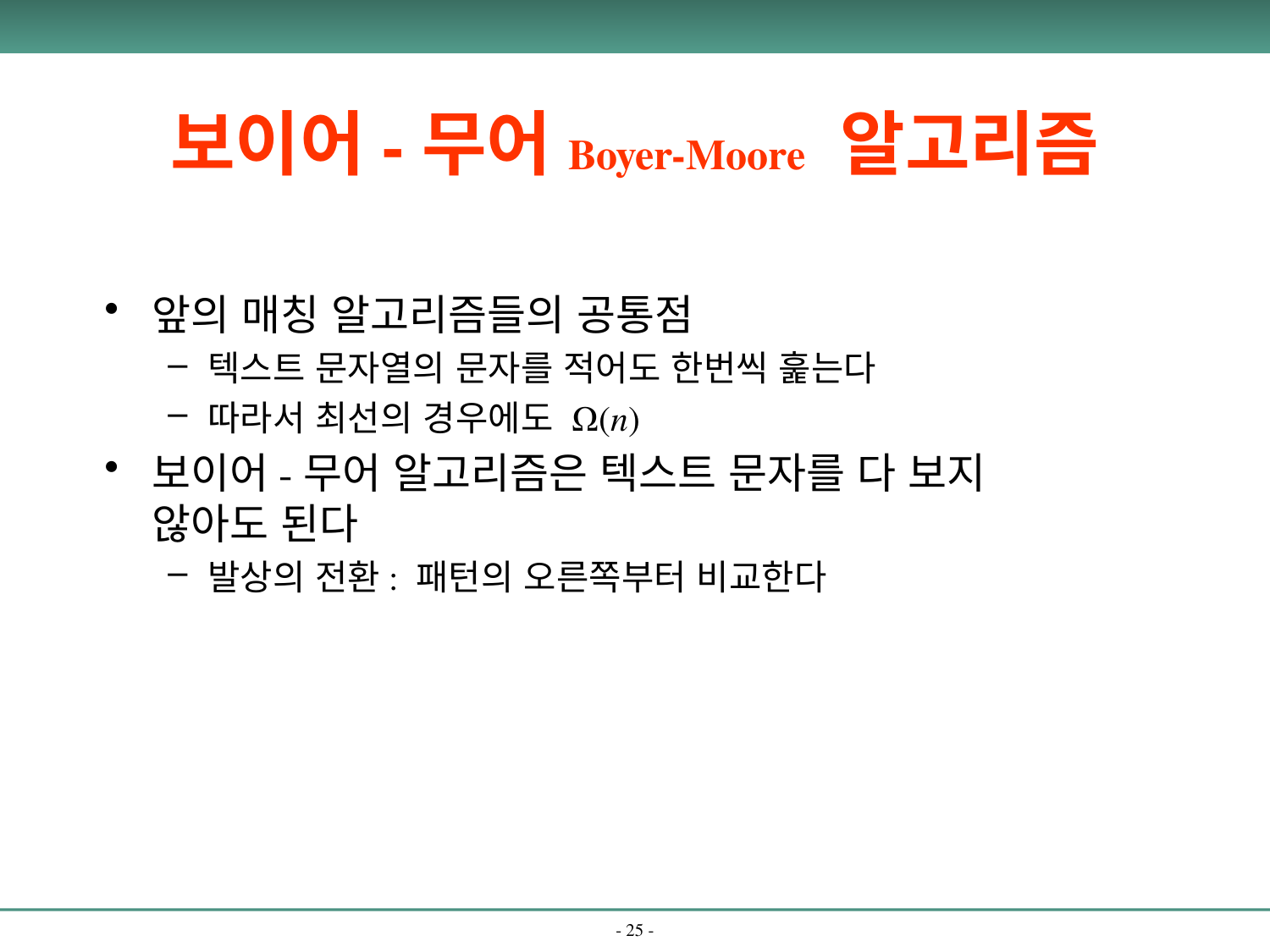

# 보이어-무어Boyer-Moore 알고리즘
앞의 매칭 알고리즘들의 공통점
텍스트 문자열의 문자를 적어도 한번씩 훑는다
따라서 최선의 경우에도 Ω(n)
보이어-무어 알고리즘은 텍스트 문자를 다 보지 않아도 된다
발상의 전환: 패턴의 오른쪽부터 비교한다